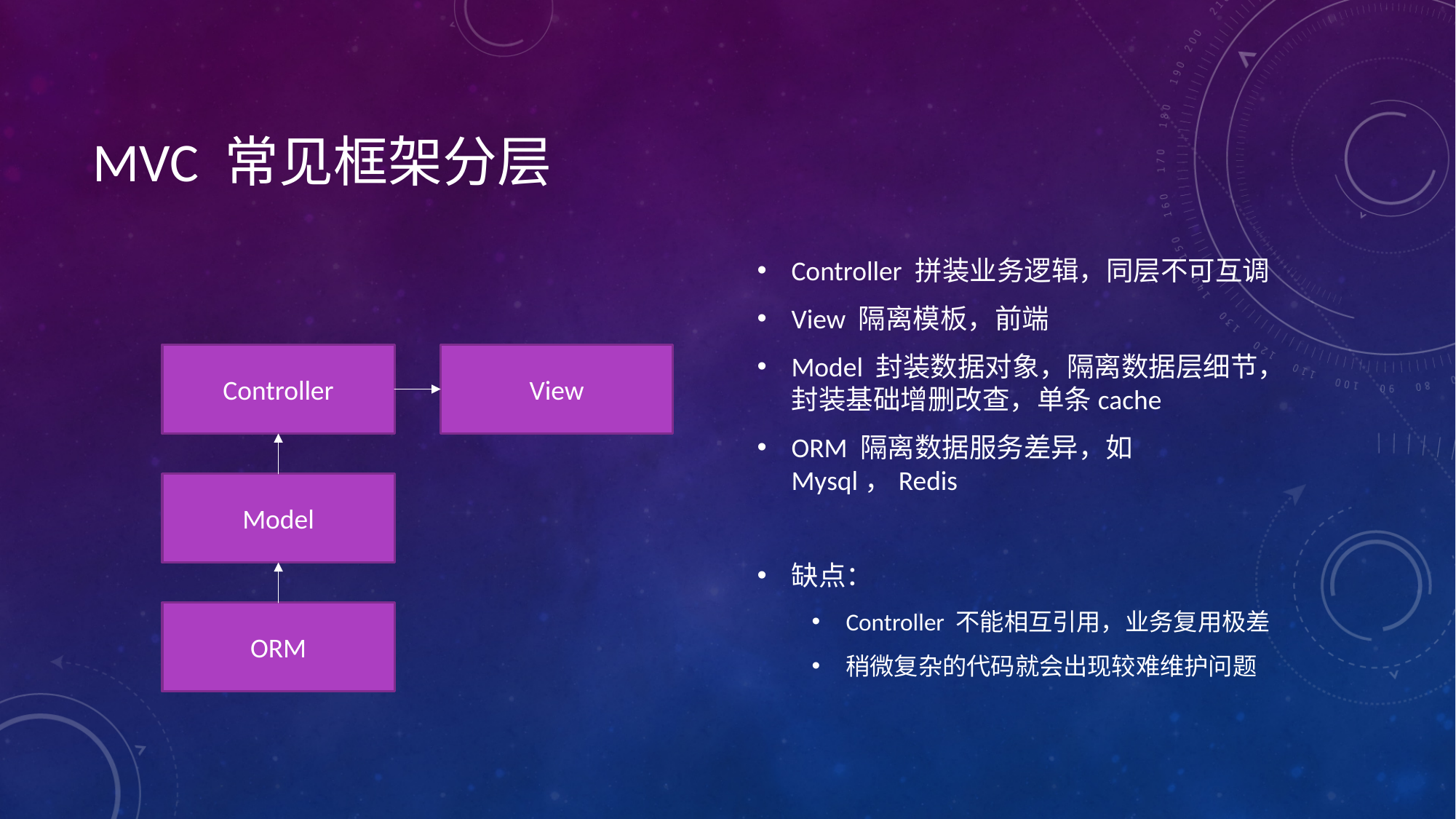

# MVC 常见框架分层
Controller 拼装业务逻辑，同层不可互调
View 隔离模板，前端
Model 封装数据对象，隔离数据层细节，封装基础增删改查，单条cache
ORM 隔离数据服务差异，如Mysql，Redis

缺点：
Controller 不能相互引用，业务复用极差
稍微复杂的代码就会出现较难维护问题
Controller
View
Model
ORM